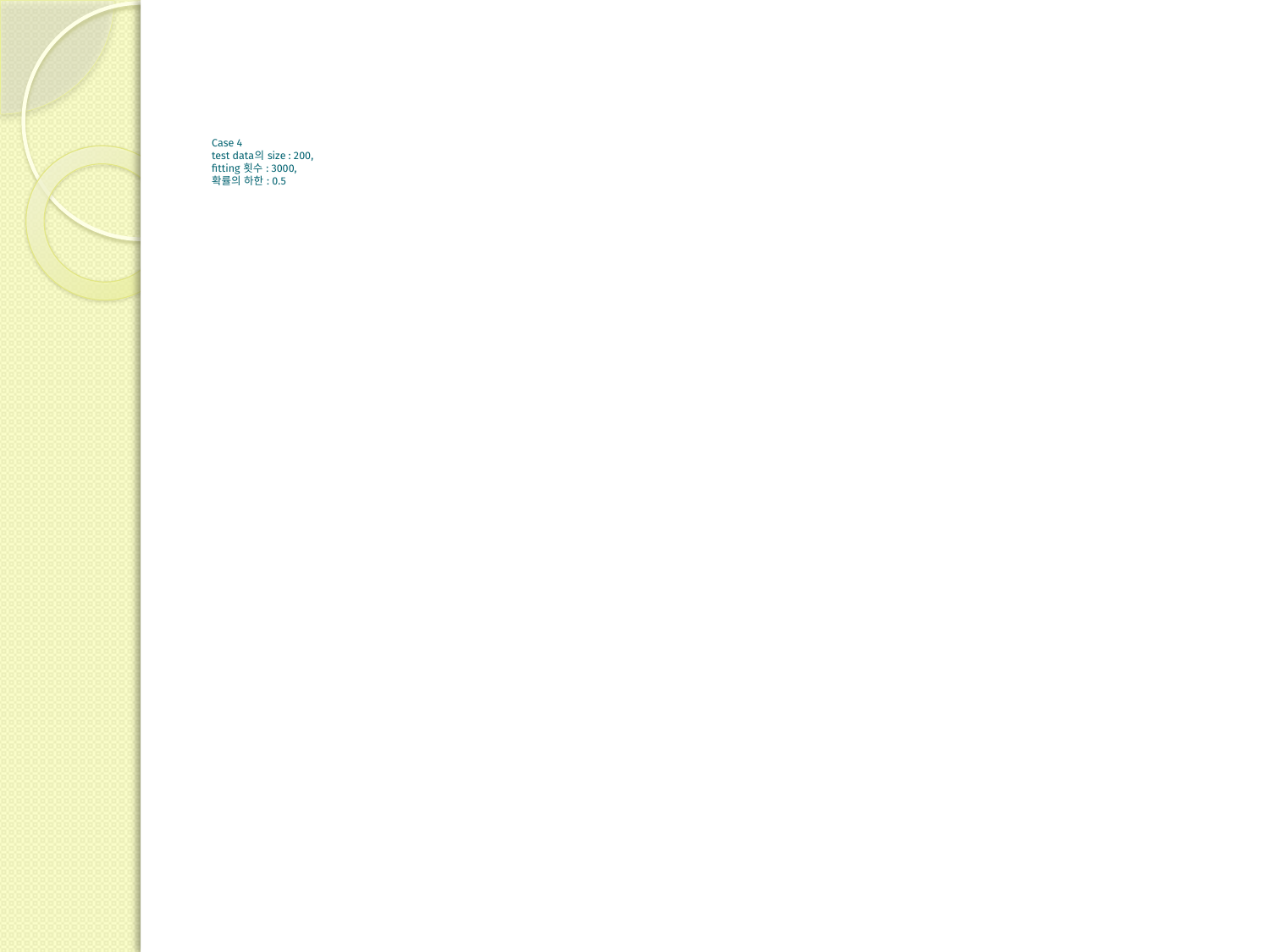

# Case 4 test data의 size : 200, fitting 횟수 : 3000, 확률의 하한 : 0.5